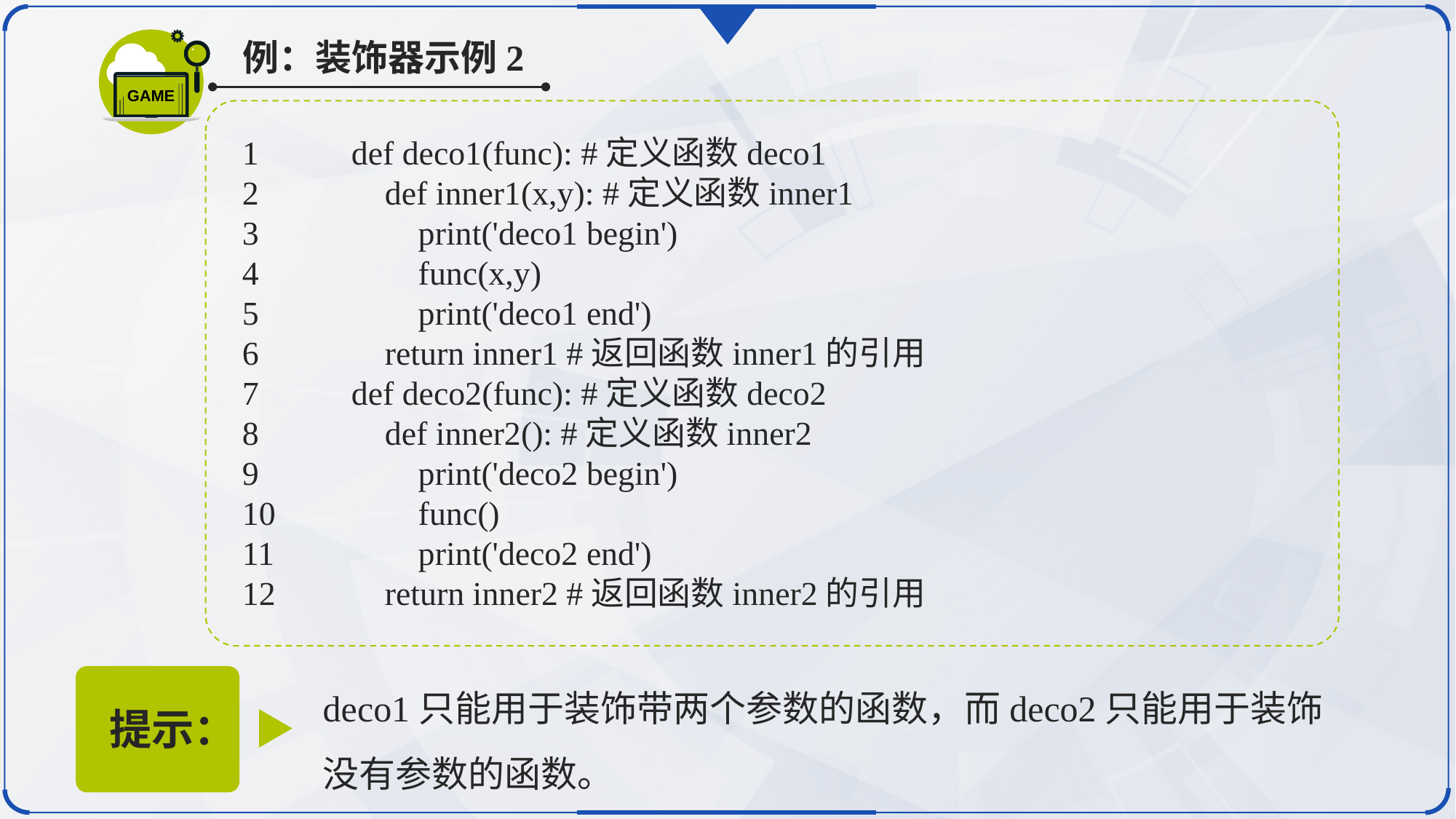

GAME
例：装饰器示例2

1	def deco1(func): #定义函数deco1
2	    def inner1(x,y): #定义函数inner1
3	        print('deco1 begin')
4	        func(x,y)
5	        print('deco1 end')
6	    return inner1 #返回函数inner1的引用
7	def deco2(func): #定义函数deco2
8	    def inner2(): #定义函数inner2
9	        print('deco2 begin')
10	        func()
11	        print('deco2 end')
12	    return inner2 #返回函数inner2的引用
deco1只能用于装饰带两个参数的函数，而deco2只能用于装饰没有参数的函数。

提示：